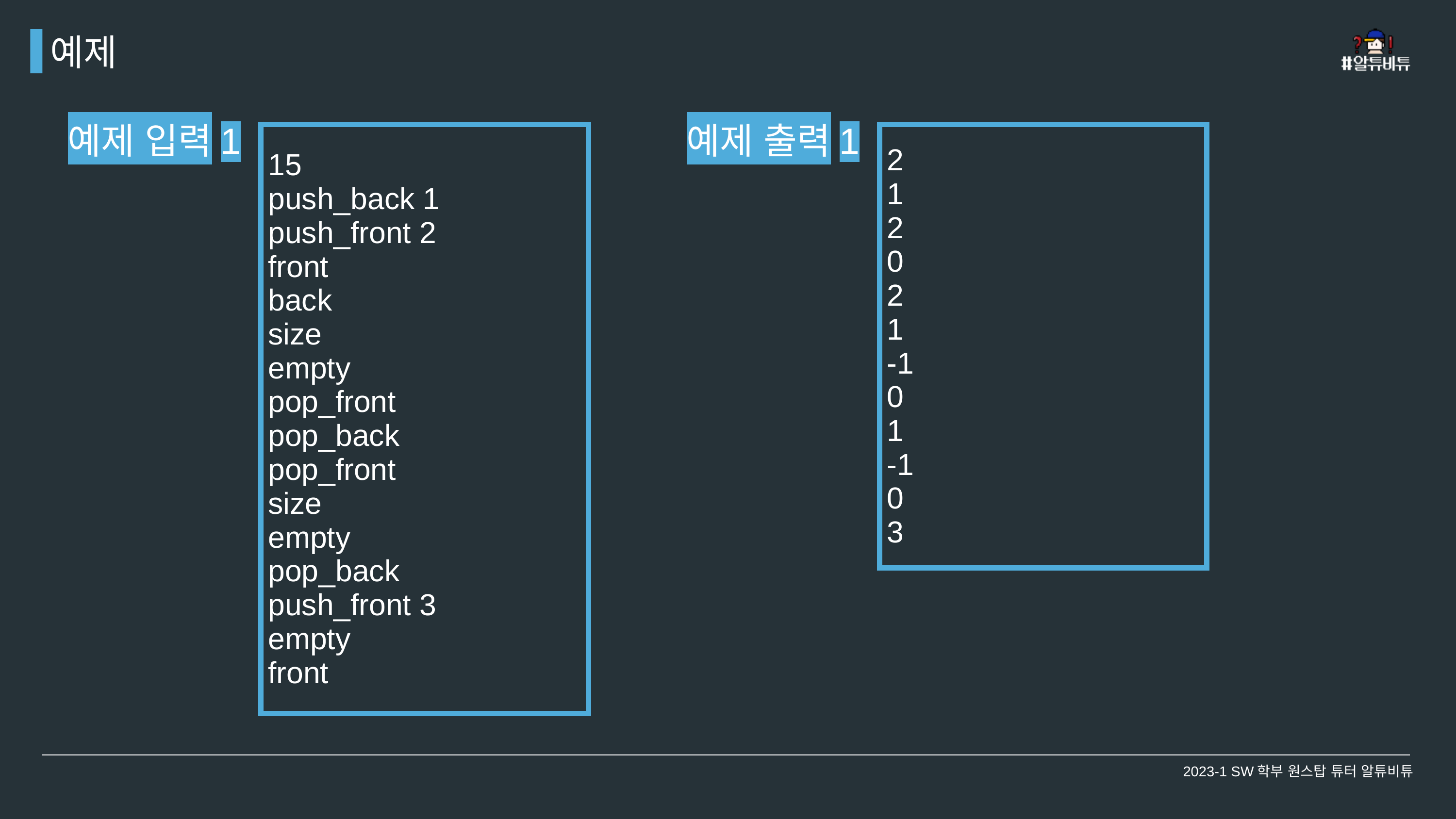

예제
예제 출력1
예제 입력1
| 15 push\_back 1 push\_front 2 front back size empty pop\_front pop\_back pop\_front size empty pop\_back push\_front 3 empty front |
| --- |
| 2 1 2 0 2 1 -1 0 1 -1 0 3 |
| --- |
2023-1 SW학부 원스탑 튜터 알튜비튜